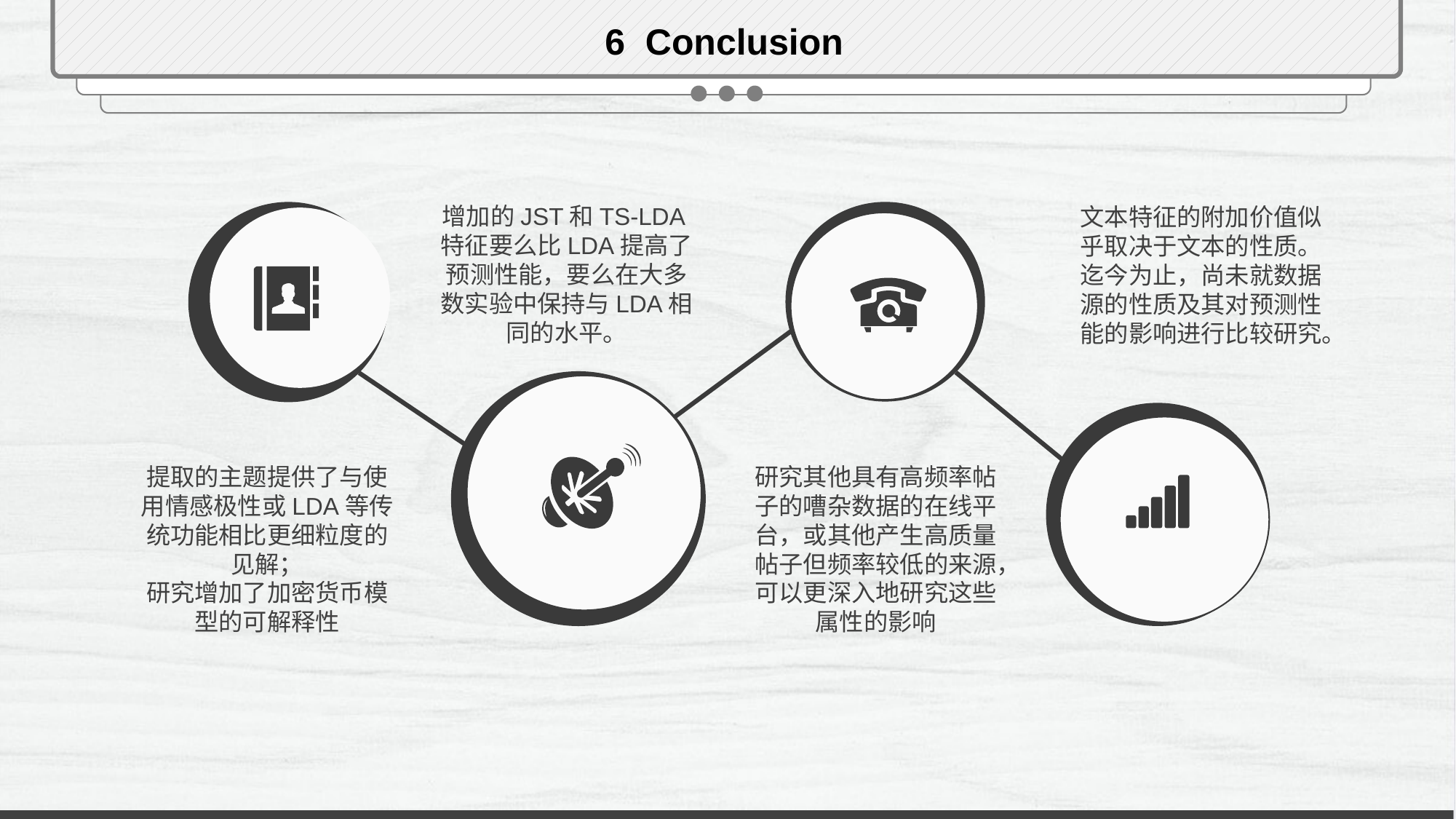

6  Conclusion
增加的JST和TS-LDA特征要么比LDA提高了预测性能，要么在大多数实验中保持与LDA相同的水平。
文本特征的附加价值似乎取决于文本的性质。迄今为止，尚未就数据源的性质及其对预测性能的影响进行比较研究。

提取的主题提供了与使用情感极性或LDA等传统功能相比更细粒度的见解；
研究增加了加密货币模型的可解释性
研究其他具有高频率帖子的嘈杂数据的在线平台，或其他产生高质量帖子但频率较低的来源，可以更深入地研究这些属性的影响